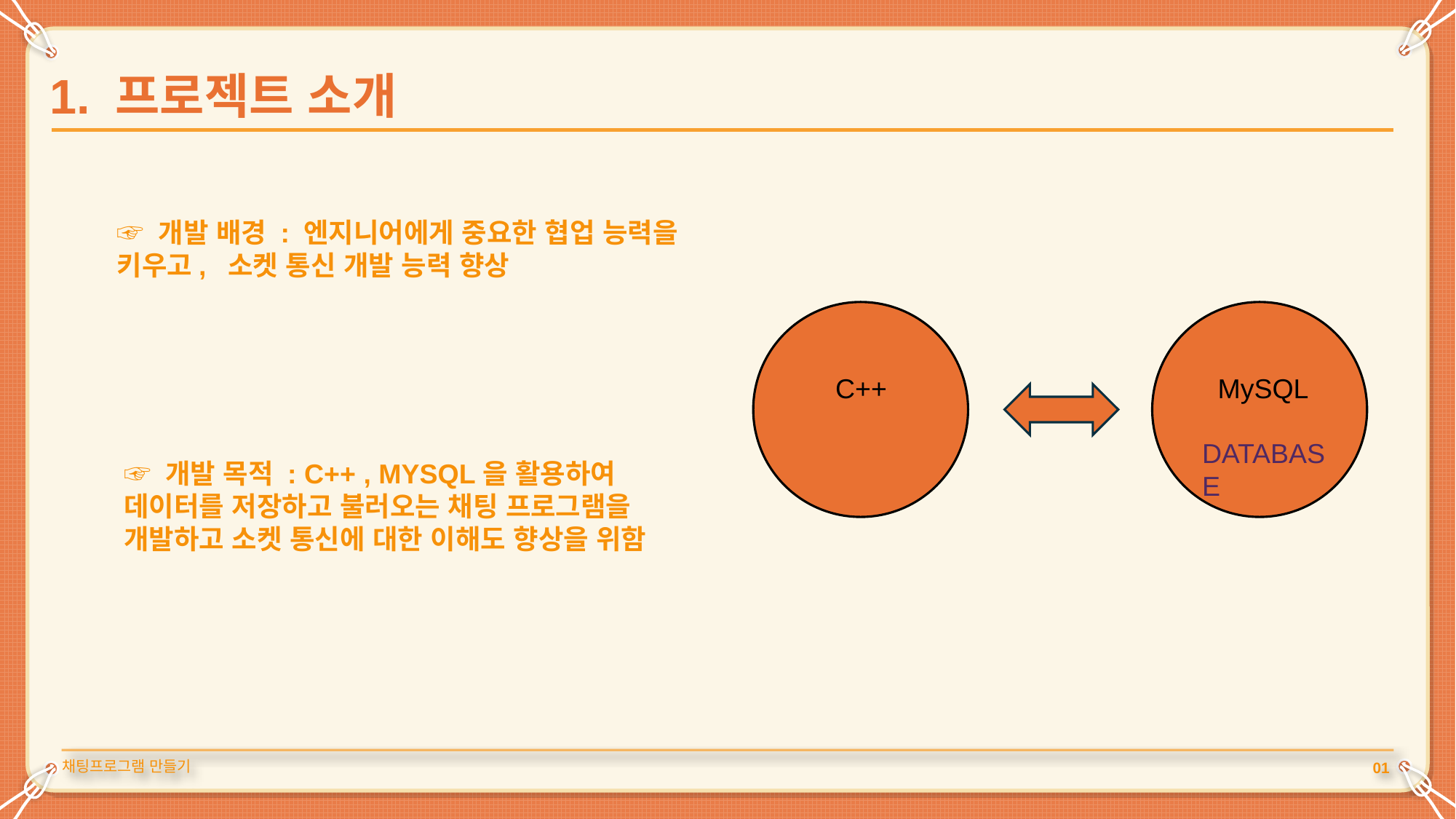

1. 프로젝트 소개
☞ 개발 배경 : 엔지니어에게 중요한 협업 능력을 키우고,  소켓 통신 개발 능력 향상

C++
MySQL

DATABASE
☞ 개발 목적 : C++ , MYSQL을 활용하여 데이터를 저장하고 불러오는 채팅 프로그램을 개발하고 소켓 통신에 대한 이해도 향상을 위함
채팅프로그램 만들기
01